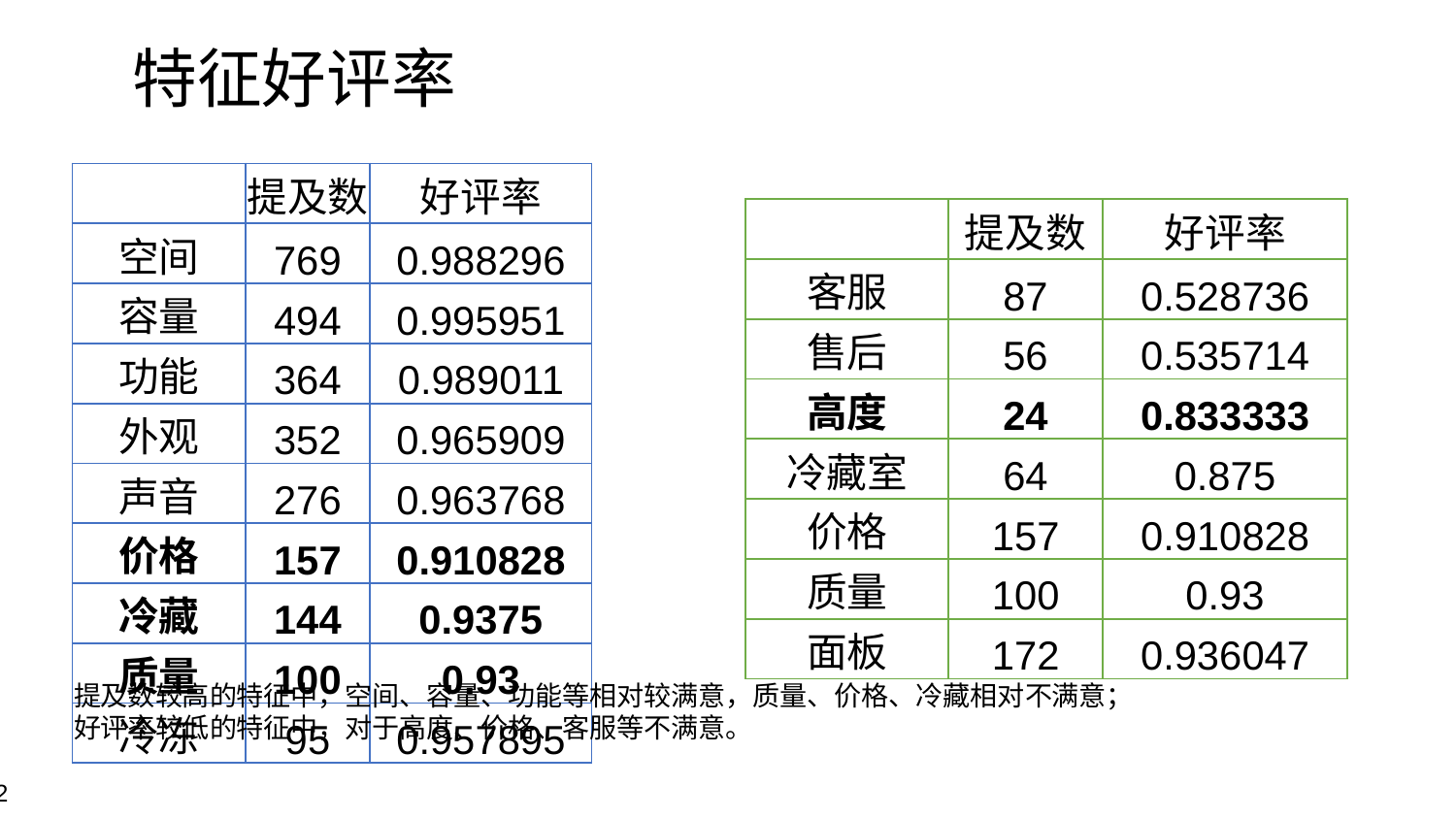

# 特征好评率
|  | 提及数 | 好评率 |
| --- | --- | --- |
| 空间 | 769 | 0.988296 |
| 容量 | 494 | 0.995951 |
| 功能 | 364 | 0.989011 |
| 外观 | 352 | 0.965909 |
| 声音 | 276 | 0.963768 |
| 价格 | 157 | 0.910828 |
| 冷藏 | 144 | 0.9375 |
| 质量 | 100 | 0.93 |
| 冷冻 | 95 | 0.957895 |
|  | 提及数 | 好评率 |
| --- | --- | --- |
| 客服 | 87 | 0.528736 |
| 售后 | 56 | 0.535714 |
| 高度 | 24 | 0.833333 |
| 冷藏室 | 64 | 0.875 |
| 价格 | 157 | 0.910828 |
| 质量 | 100 | 0.93 |
| 面板 | 172 | 0.936047 |
提及数较高的特征中，空间、容量、功能等相对较满意，质量、价格、冷藏相对不满意；
好评率较低的特征中，对于高度、价格、客服等不满意。